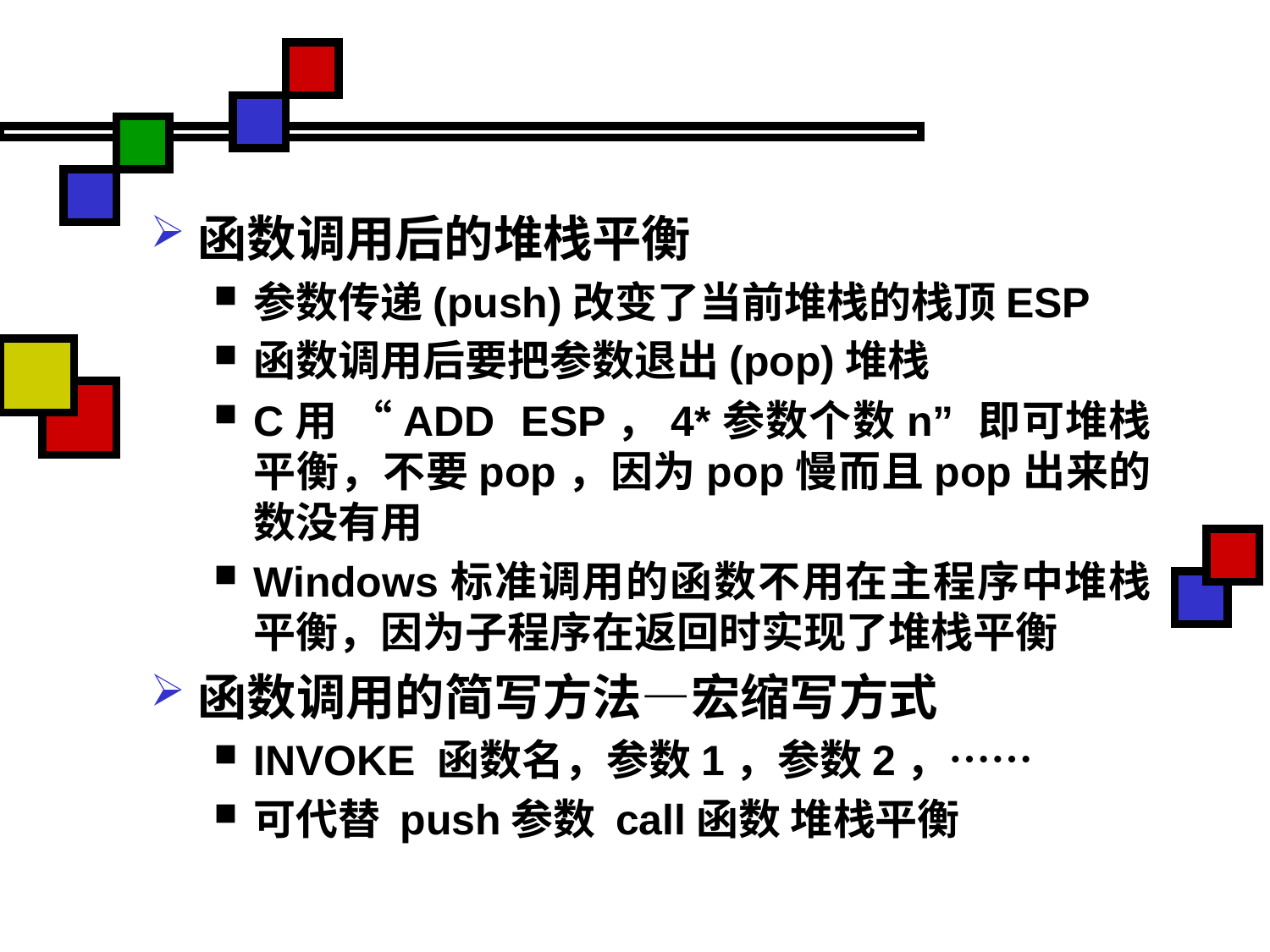

#
函数调用后的堆栈平衡
参数传递(push)改变了当前堆栈的栈顶ESP
函数调用后要把参数退出(pop)堆栈
C用 “ADD  ESP，4*参数个数n” 即可堆栈平衡，不要pop，因为pop慢而且pop出来的数没有用
Windows标准调用的函数不用在主程序中堆栈平衡，因为子程序在返回时实现了堆栈平衡
函数调用的简写方法—宏缩写方式
INVOKE 函数名，参数1，参数2，……
可代替 push参数 call函数 堆栈平衡